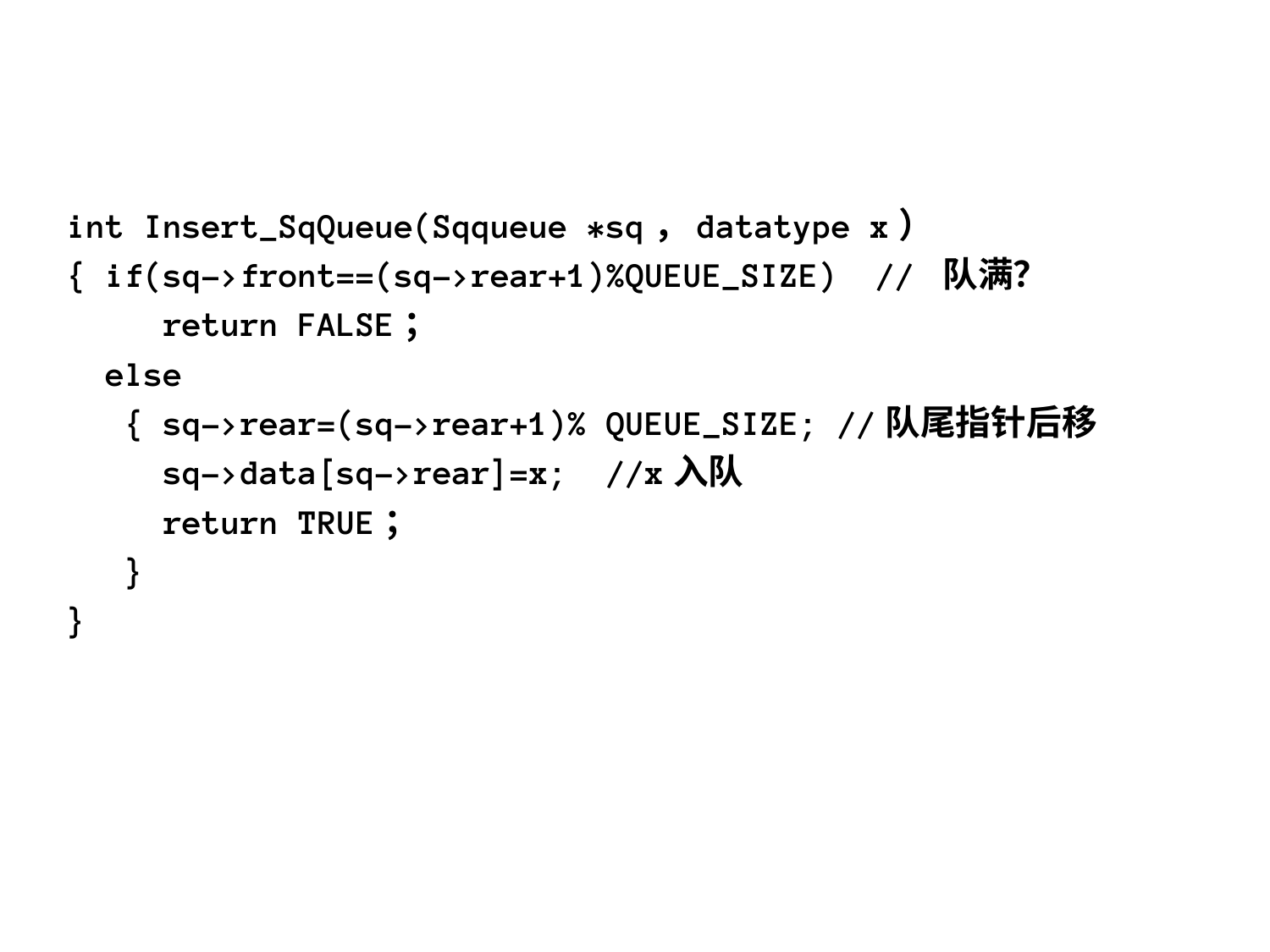

int Insert_SqQueue(Sqqueue *sq，datatype x）
{ if(sq->front==(sq->rear+1)%QUEUE_SIZE)  // 队满？
     return FALSE；
  else
   { sq->rear=(sq->rear+1)% QUEUE_SIZE; //队尾指针后移
     sq->data[sq->rear]=x;  //x入队
     return TRUE；
   }
}
128